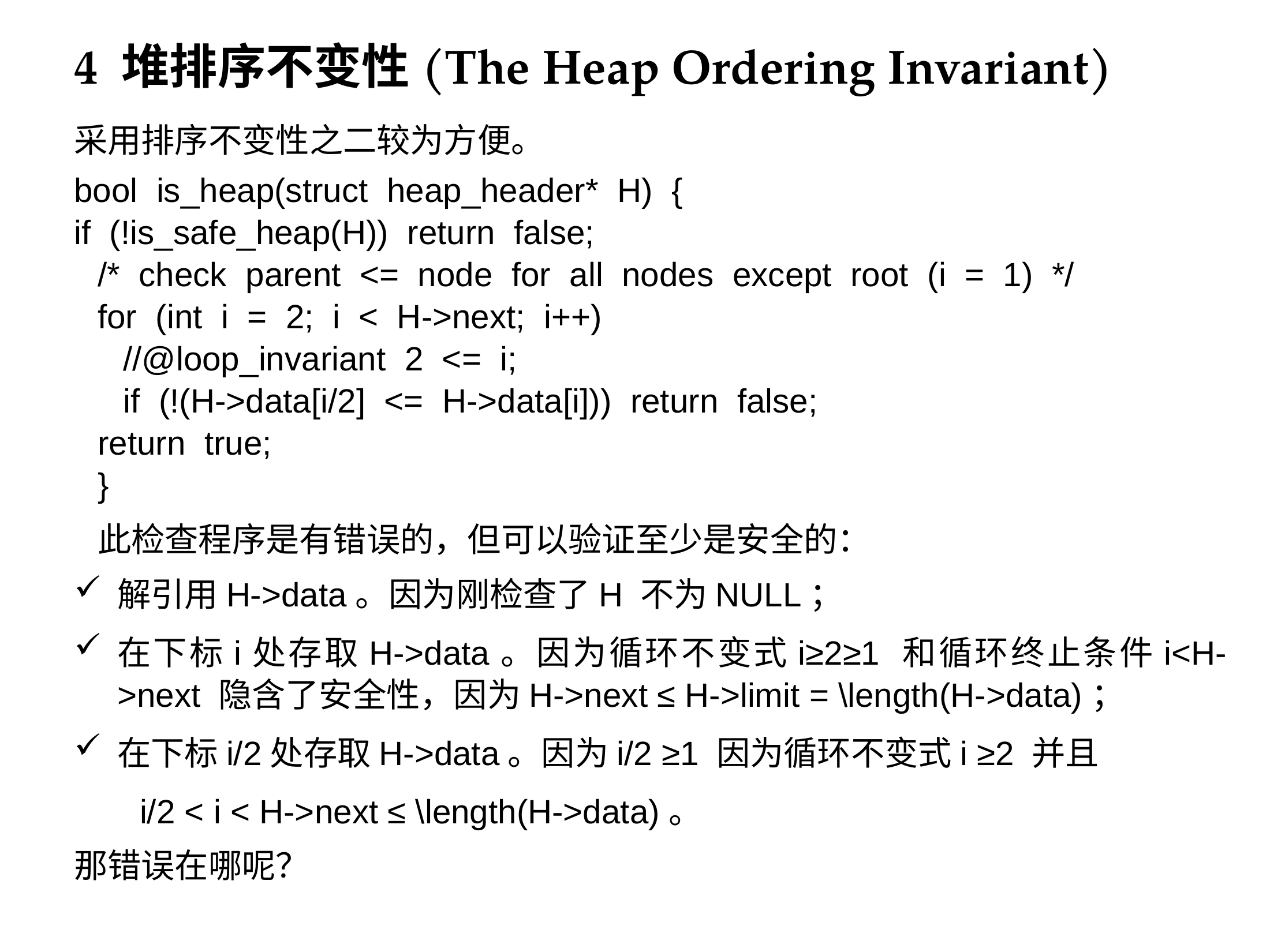

4 堆排序不变性(The Heap Ordering Invariant)
采用排序不变性之二较为方便。
bool  is_heap(struct  heap_header*  H)  {
if  (!is_safe_heap(H))  return  false;
/*  check  parent  <=  node  for  all  nodes  except  root  (i  =  1)  */
for  (int  i  =  2;  i  <  H->next;  i++)
//@loop_invariant  2  <=  i;
if  (!(H->data[i/2]  <=  H->data[i]))  return  false;
return  true;
}
此检查程序是有错误的，但可以验证至少是安全的：
解引用H->data。因为刚检查了H 不为NULL；
在下标i处存取H->data。因为循环不变式i≥2≥1 和循环终止条件i<H->next 隐含了安全性，因为H->next ≤ H->limit = \length(H->data)；
在下标i/2处存取H->data。因为i/2 ≥1 因为循环不变式i ≥2 并且
       i/2 < i < H->next ≤ \length(H->data)。
那错误在哪呢？